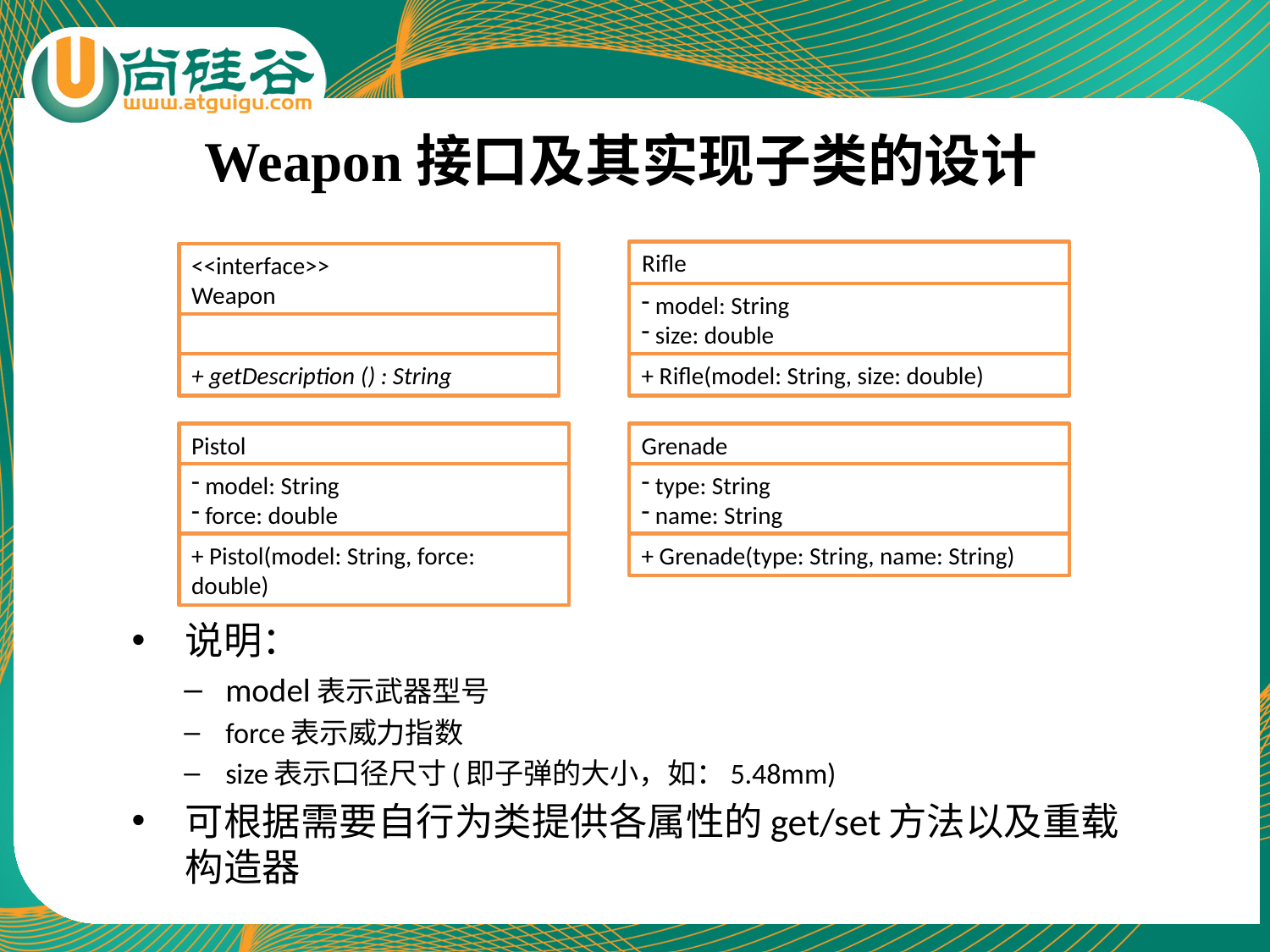

# Weapon接口及其实现子类的设计

说明：
model表示武器型号
force表示威力指数
size表示口径尺寸(即子弹的大小，如：5.48mm)
可根据需要自行为类提供各属性的get/set方法以及重载构造器
Rifle
<<interface>>
Weapon
 model: String
 size: double

+ getDescription () : String
+ Rifle(model: String, size: double)
Pistol
Grenade
 model: String
 force: double
 type: String
 name: String
+ Pistol(model: String, force: double)
+ Grenade(type: String, name: String)